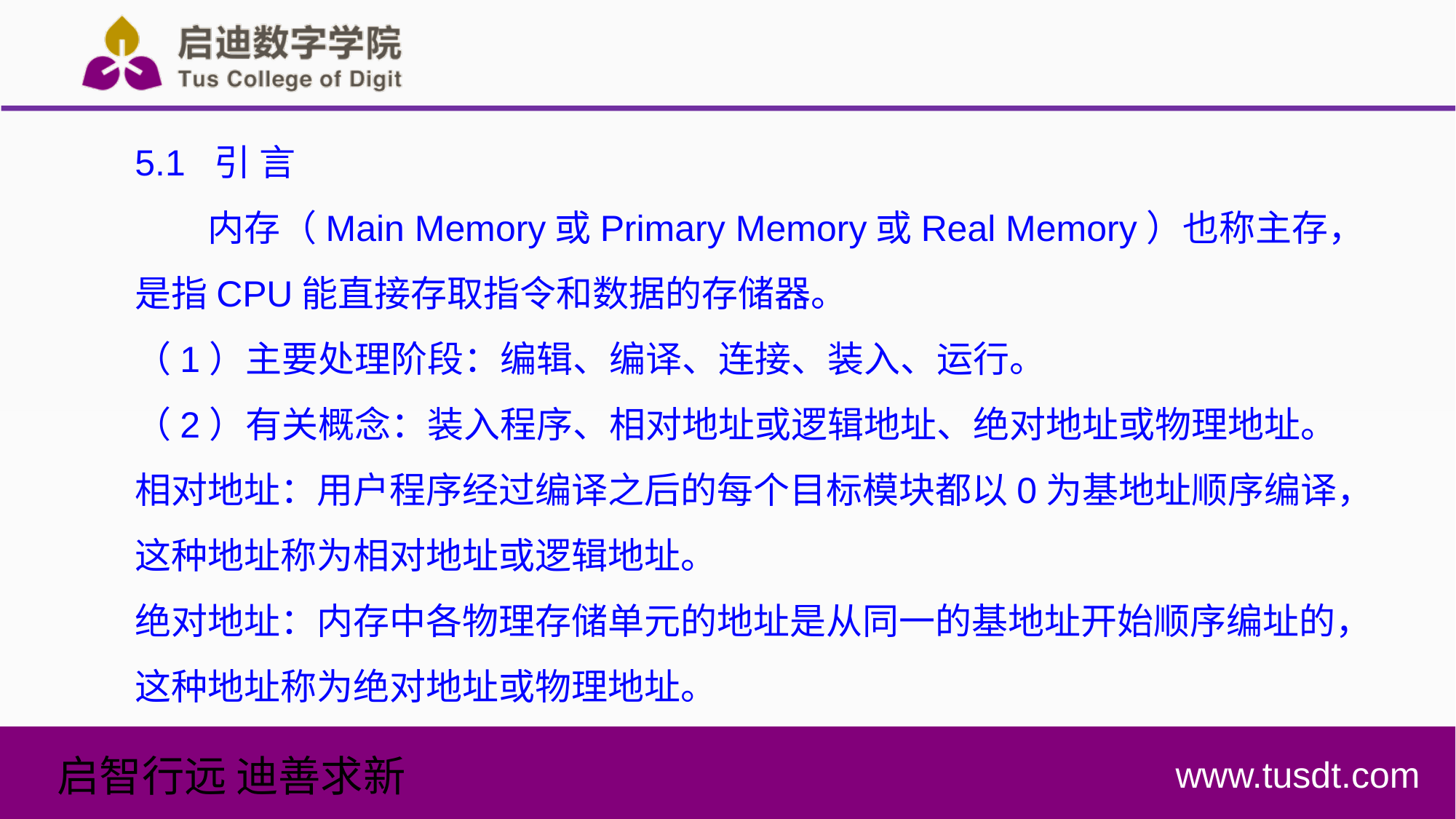

5.1  引 言
内存（Main Memory或Primary Memory或Real Memory）也称主存，是指CPU能直接存取指令和数据的存储器。
（1）主要处理阶段：编辑、编译、连接、装入、运行。
（2）有关概念：装入程序、相对地址或逻辑地址、绝对地址或物理地址。
相对地址：用户程序经过编译之后的每个目标模块都以0为基地址顺序编译，这种地址称为相对地址或逻辑地址。
绝对地址：内存中各物理存储单元的地址是从同一的基地址开始顺序编址的，这种地址称为绝对地址或物理地址。